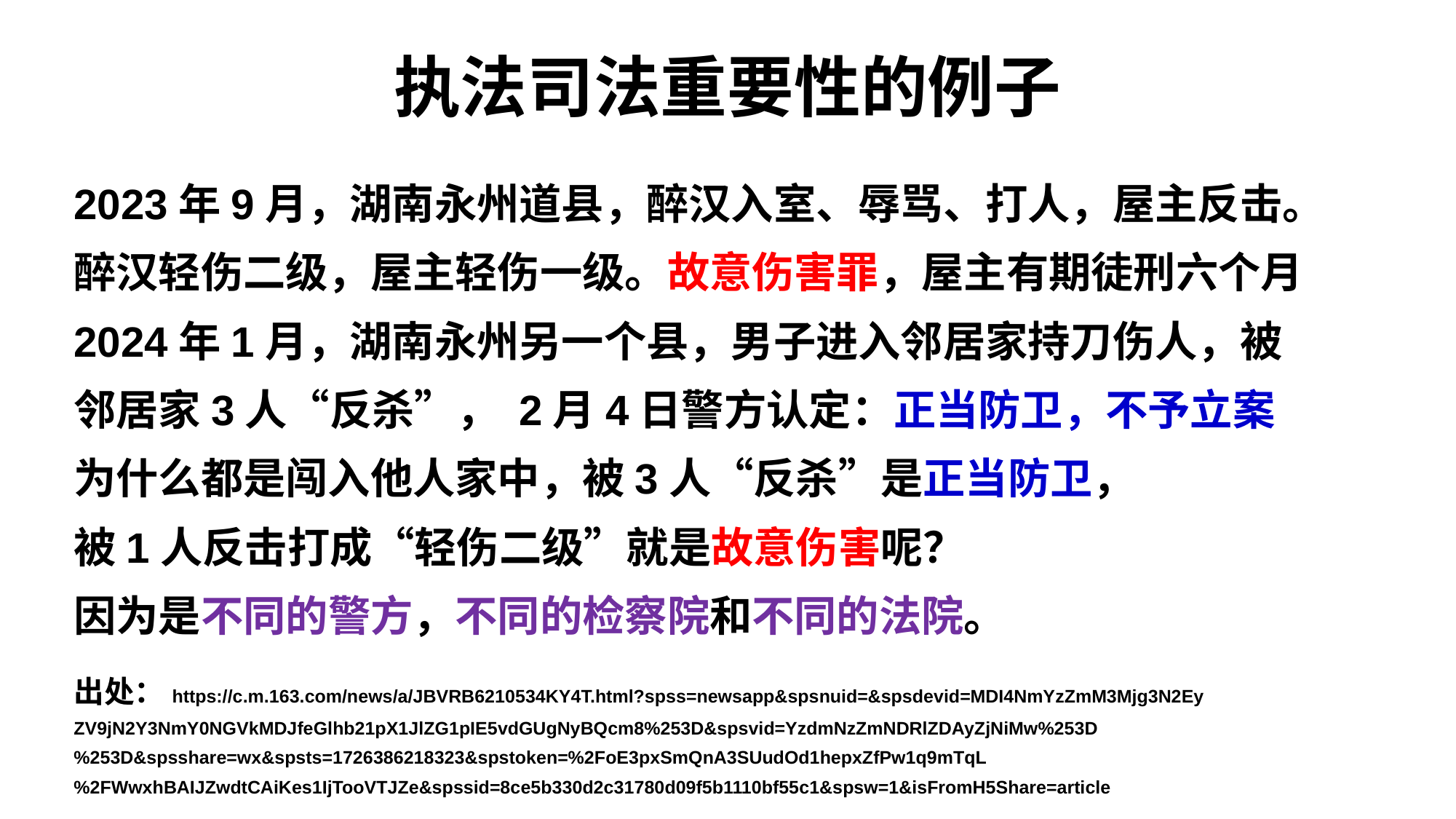

# 执法司法重要性的例子
2023年9月，湖南永州道县，醉汉入室、辱骂、打人，屋主反击。醉汉轻伤二级，屋主轻伤一级。故意伤害罪，屋主有期徒刑六个月
2024年1月，湖南永州另一个县，男子进入邻居家持刀伤人，被邻居家3人“反杀”， 2月4日警方认定：正当防卫，不予立案
为什么都是闯入他人家中，被3人“反杀”是正当防卫，
被1人反击打成“轻伤二级”就是故意伤害呢？
因为是不同的警方，不同的检察院和不同的法院。

出处：https://c.m.163.com/news/a/JBVRB6210534KY4T.html?spss=newsapp&spsnuid=&spsdevid=MDI4NmYzZmM3Mjg3N2Ey ZV9jN2Y3NmY0NGVkMDJfeGlhb21pX1JlZG1pIE5vdGUgNyBQcm8%253D&spsvid=YzdmNzZmNDRlZDAyZjNiMw%253D%253D&spsshare=wx&spsts=1726386218323&spstoken=%2FoE3pxSmQnA3SUudOd1hepxZfPw1q9mTqL%2FWwxhBAIJZwdtCAiKes1IjTooVTJZe&spssid=8ce5b330d2c31780d09f5b1110bf55c1&spsw=1&isFromH5Share=article